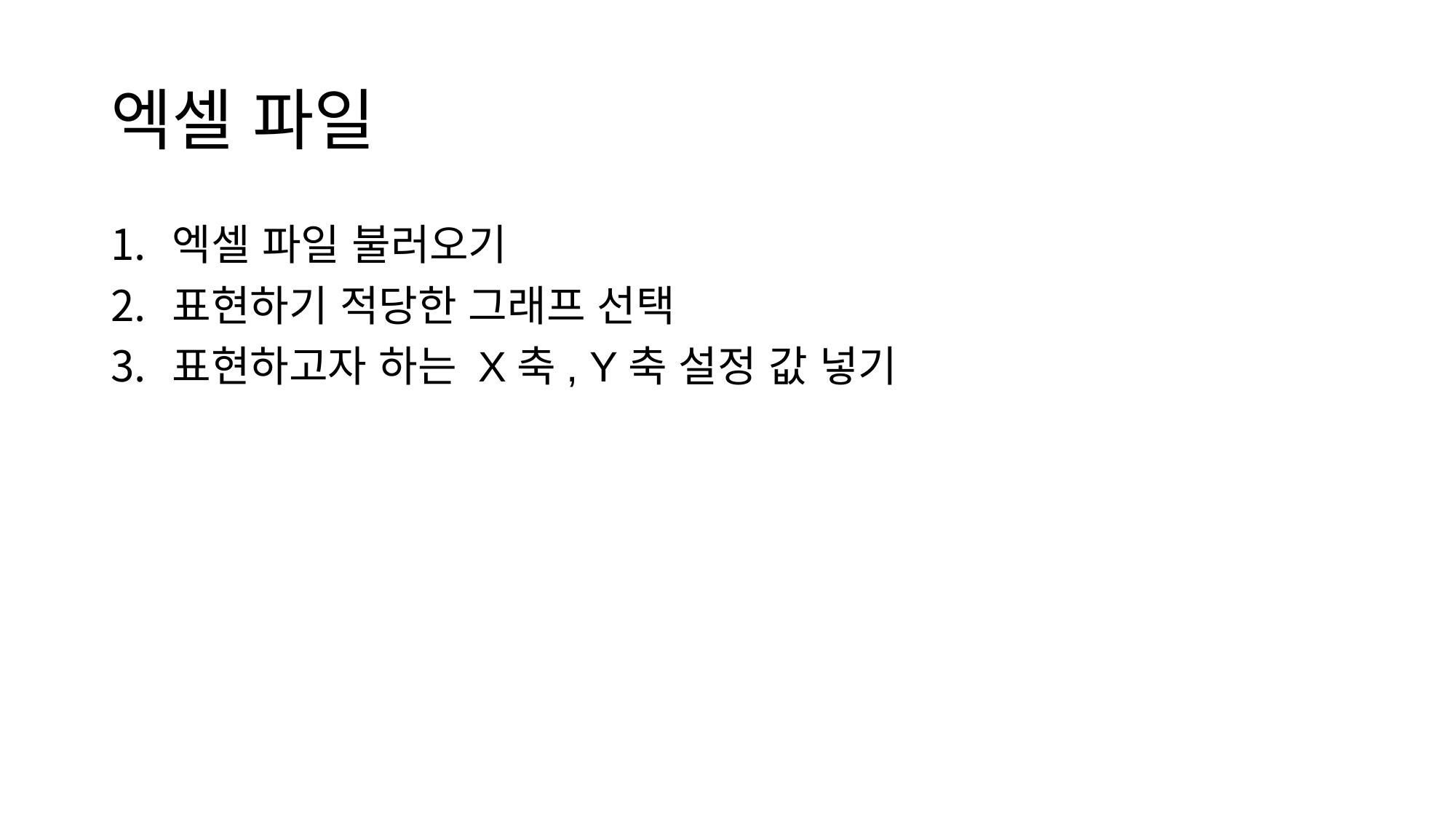

# 엑셀 파일
엑셀 파일 불러오기
표현하기 적당한 그래프 선택
표현하고자 하는 X축, Y축 설정 값 넣기